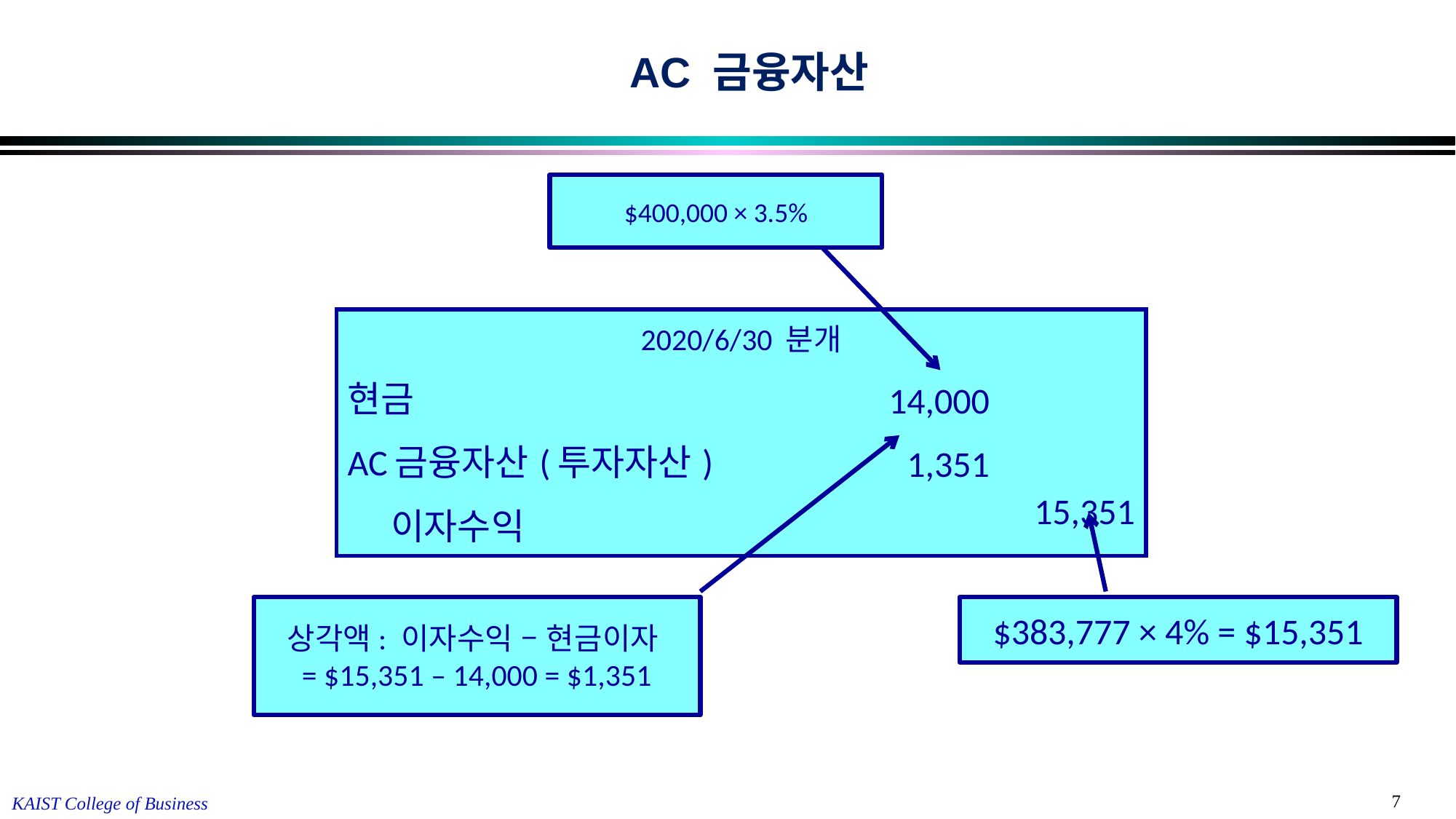

# AC 금융자산
$400,000 × 3.5%
| 2020/6/30 분개 |  |  |
| --- | --- | --- |
| 현금 | 14,000 |  |
| AC금융자산(투자자산) | 1,351 |  |
| 이자수익 |  | 15,351 |
상각액: 이자수익 – 현금이자
= $15,351 – 14,000 = $1,351
$383,777 × 4% = $15,351